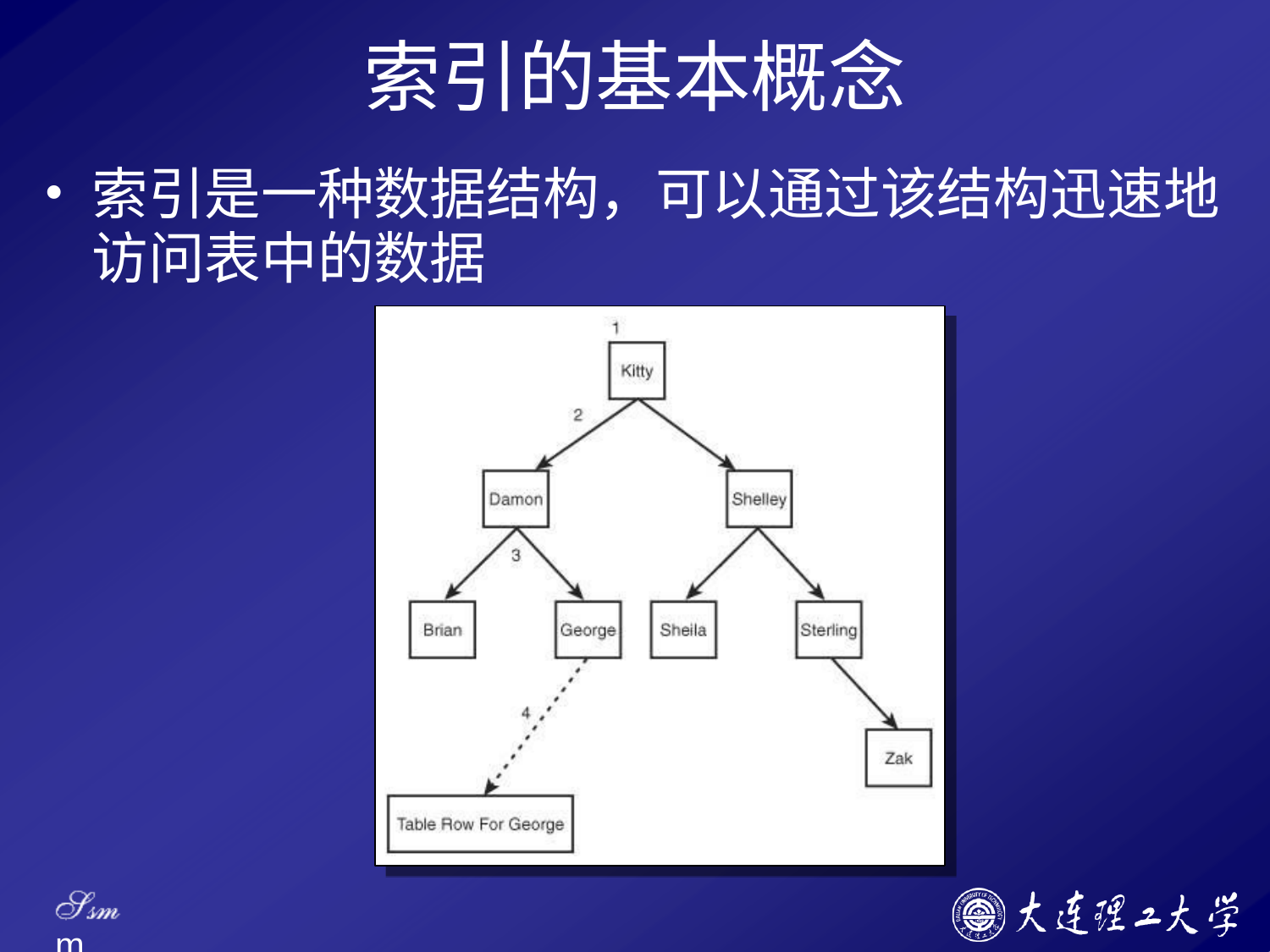

# 索引的基本概念
索引是一种数据结构，可以通过该结构迅速地 访问表中的数据

Ssm